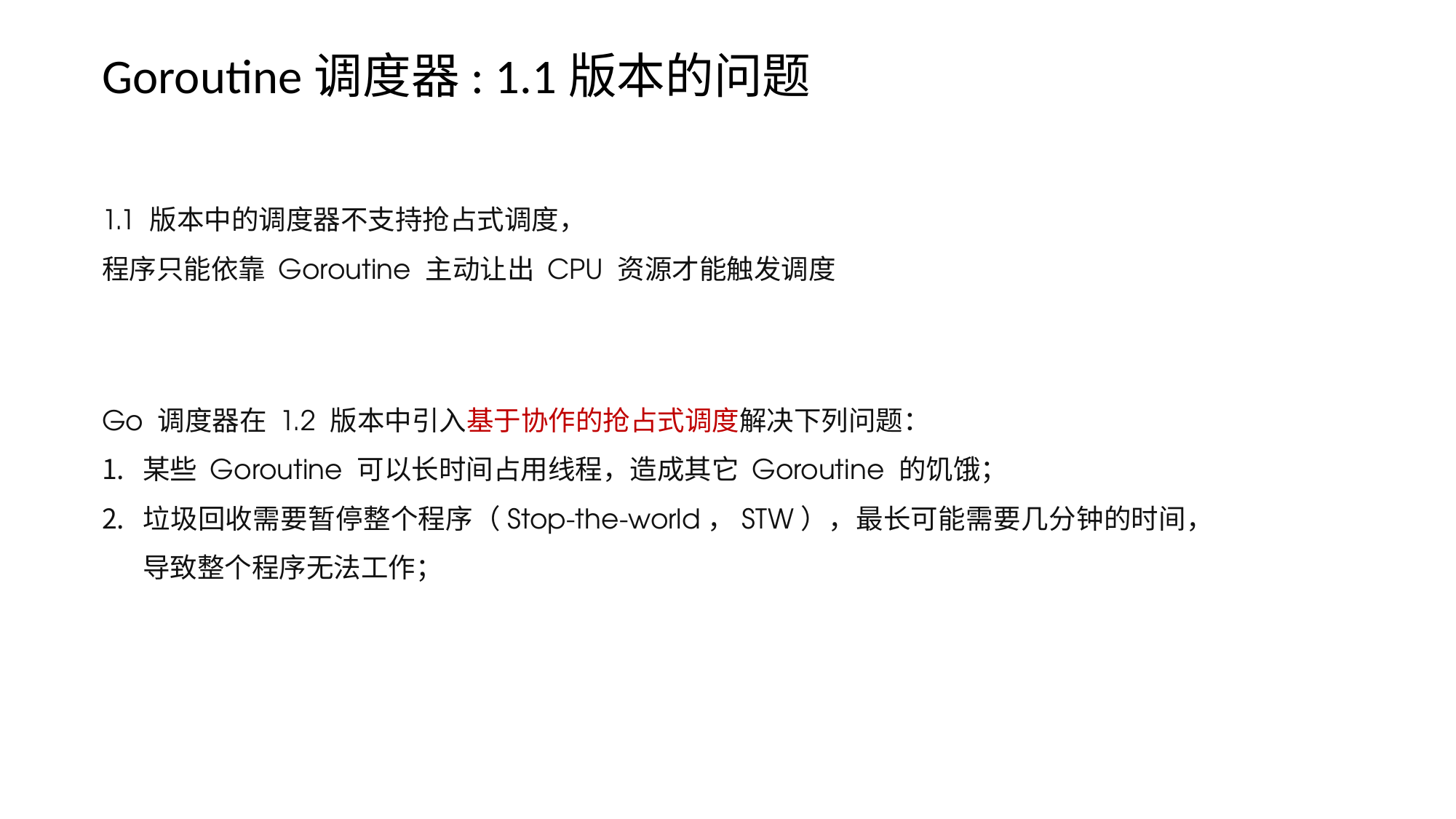

# Goroutine调度器: 1.1版本的问题
1.1 版本中的调度器不支持抢占式调度，
程序只能依靠 Goroutine 主动让出 CPU 资源才能触发调度
Go 调度器在 1.2 版本中引入基于协作的抢占式调度解决下列问题：
某些 Goroutine 可以长时间占用线程，造成其它 Goroutine 的饥饿；
垃圾回收需要暂停整个程序（Stop-the-world，STW），最长可能需要几分钟的时间，导致整个程序无法工作；